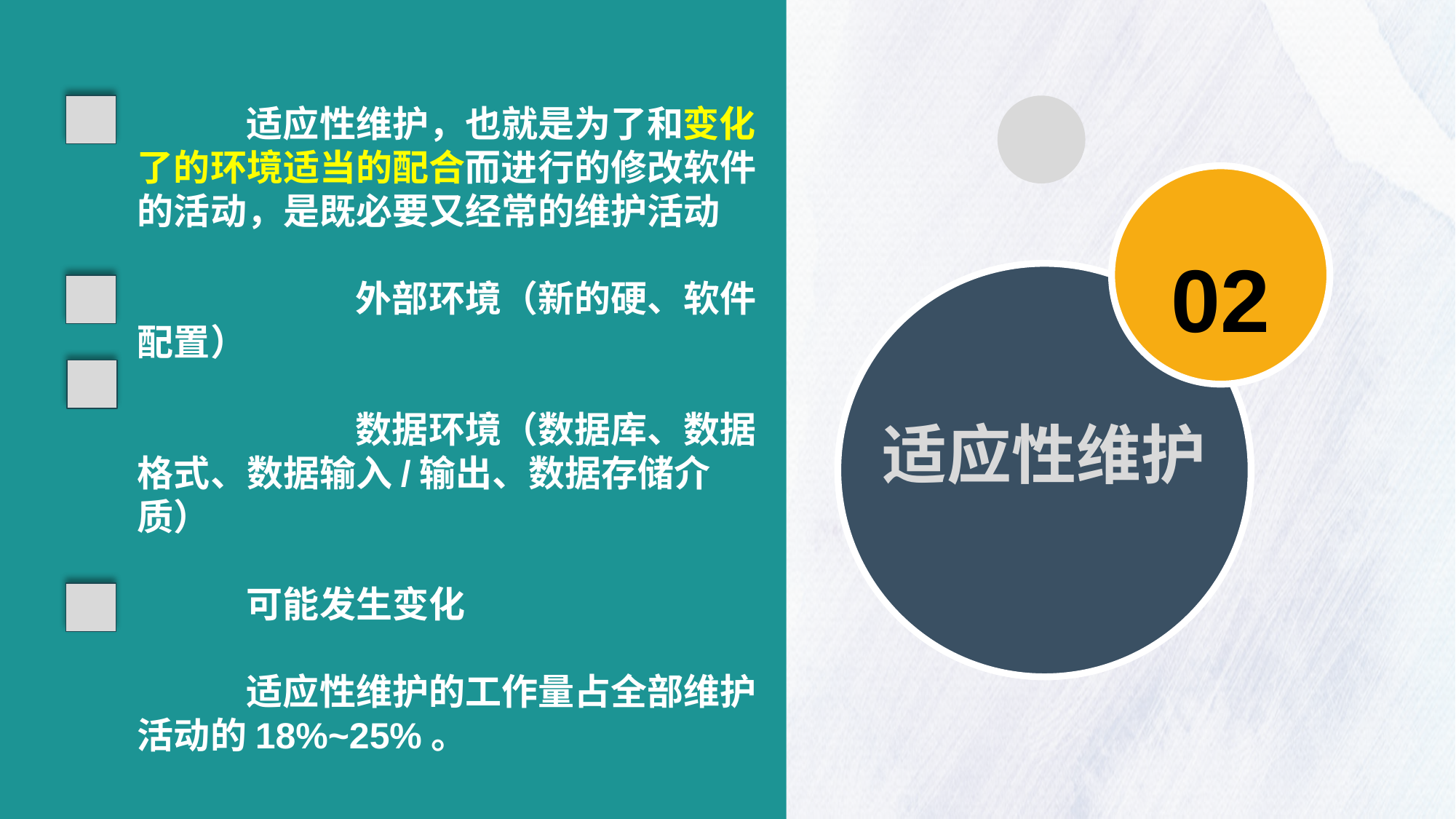

适应性维护，也就是为了和变化了的环境适当的配合而进行的修改软件的活动，是既必要又经常的维护活动

		外部环境（新的硬、软件配置）

		数据环境（数据库、数据格式、数据输入/输出、数据存储介质）

	可能发生变化

	适应性维护的工作量占全部维护活动的18%~25%。

02

适应性维护